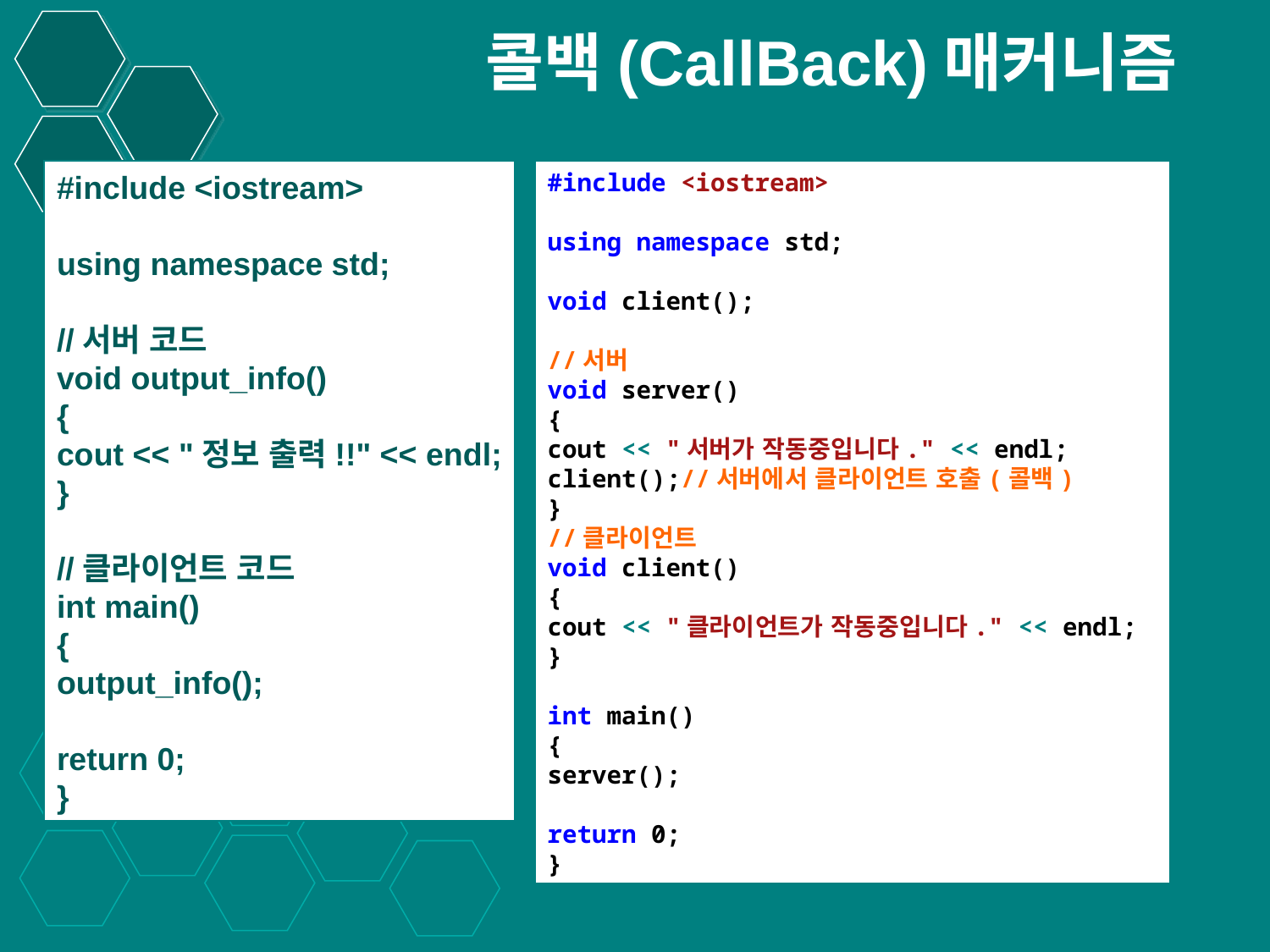

콜백(CallBack)매커니즘
#include <iostream>

using namespace std;

//서버 코드
void output_info()
{
cout << "정보 출력!!" << endl;
}

//클라이언트 코드
int main()
{
output_info();

return 0;
}
#include <iostream>

using namespace std;

void client();

//서버
void server()
{
cout << "서버가 작동중입니다." << endl;
client();//서버에서 클라이언트 호출(콜백)
}
//클라이언트
void client()
{
cout << "클라이언트가 작동중입니다." << endl;
}

int main()
{
server();

return 0;
}